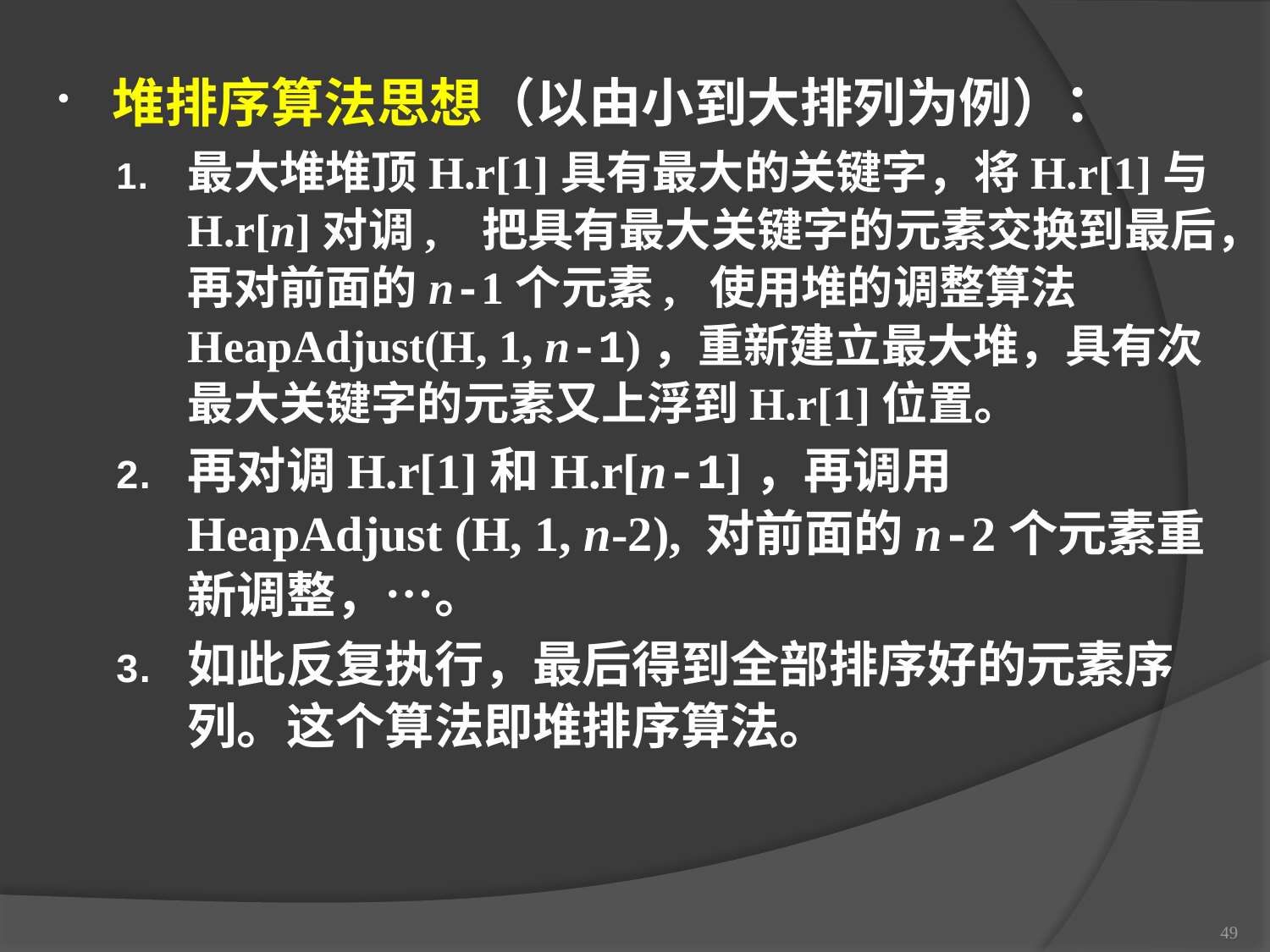

堆排序算法思想（以由小到大排列为例）：
最大堆堆顶H.r[1]具有最大的关键字，将H.r[1]与H.r[n]对调,   把具有最大关键字的元素交换到最后，再对前面的n-1个元素,  使用堆的调整算法HeapAdjust(H, 1, n-1)，重新建立最大堆，具有次最大关键字的元素又上浮到H.r[1]位置。
再对调H.r[1]和H.r[n-1]，再调用HeapAdjust (H, 1, n-2), 对前面的n-2个元素重新调整，…。
如此反复执行，最后得到全部排序好的元素序列。这个算法即堆排序算法。
49